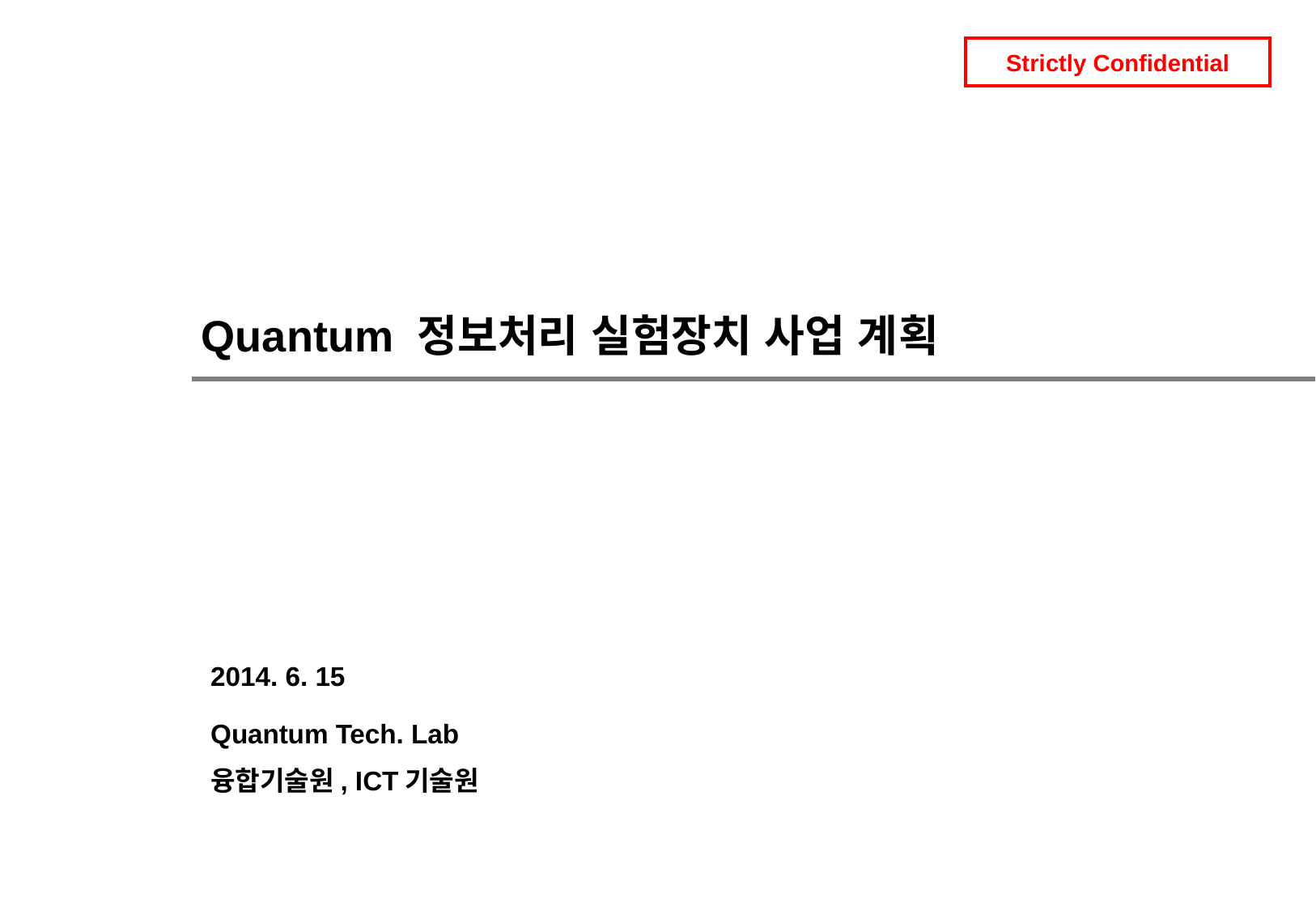

Strictly Confidential
Quantum 정보처리 실험장치 사업 계획
2014. 6. 15
Quantum Tech. Lab
융합기술원, ICT기술원